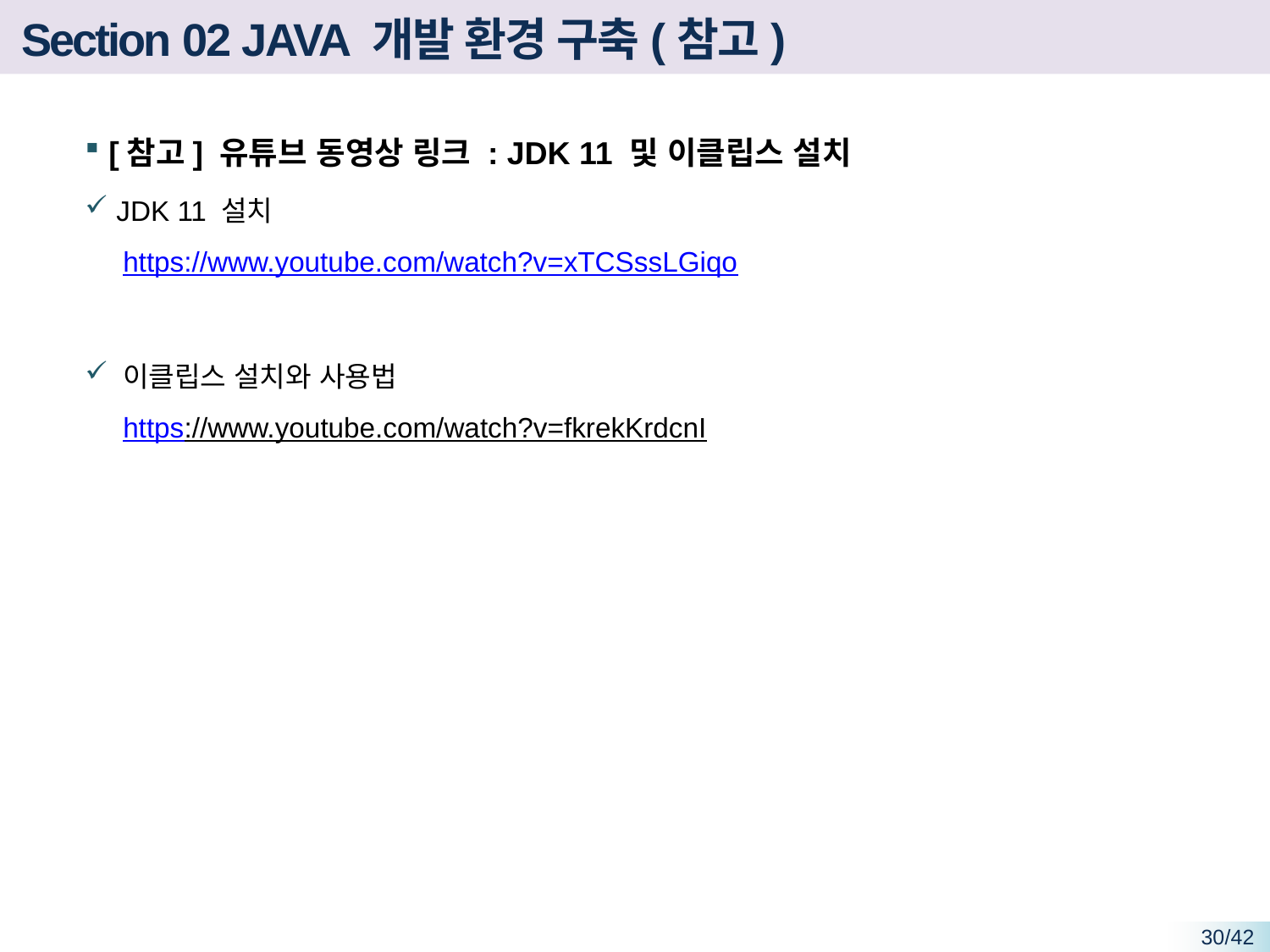

# Section 02 JAVA 개발 환경 구축(참고)
[참고] 유튜브 동영상 링크 : JDK 11 및 이클립스 설치
 JDK 11 설치
 https://www.youtube.com/watch?v=xTCSssLGiqo

 이클립스 설치와 사용법
 https://www.youtube.com/watch?v=fkrekKrdcnI